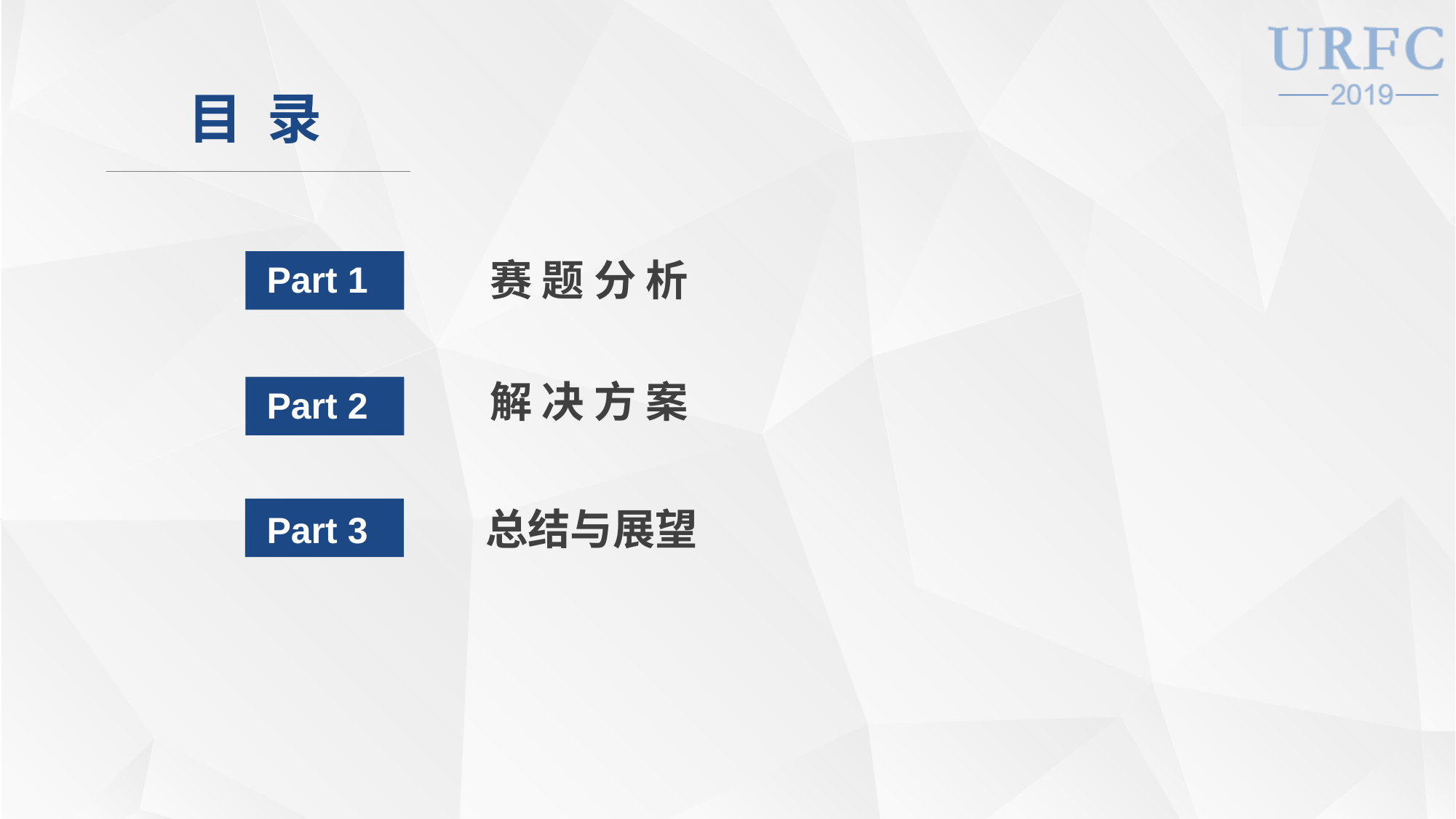

目  录
赛 题 分 析

Part 1
解 决 方 案

Part 2
总结与展望

Part 3